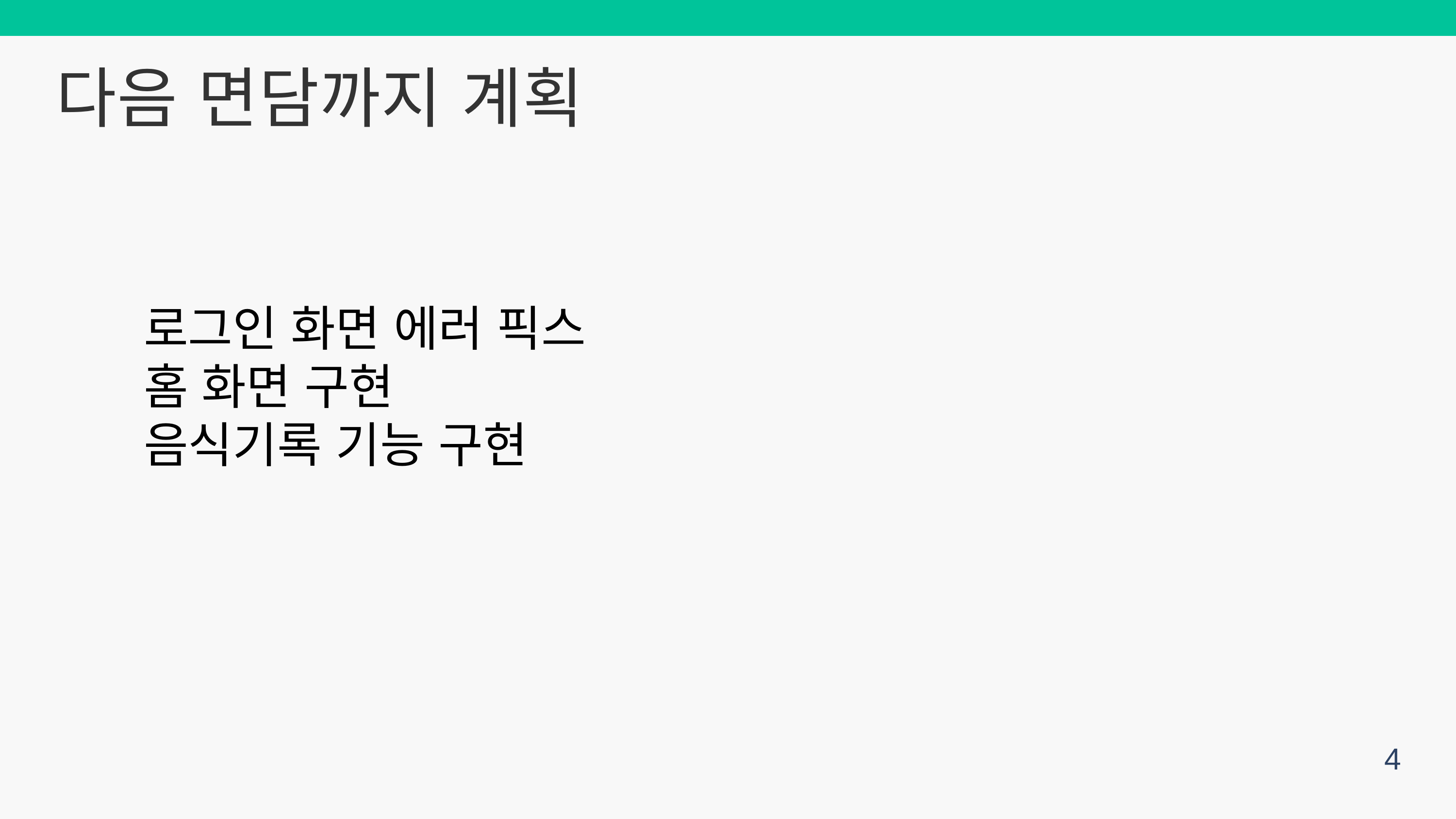

다음 면담까지 계획
로그인 화면 에러 픽스
홈 화면 구현
음식기록 기능 구현
4